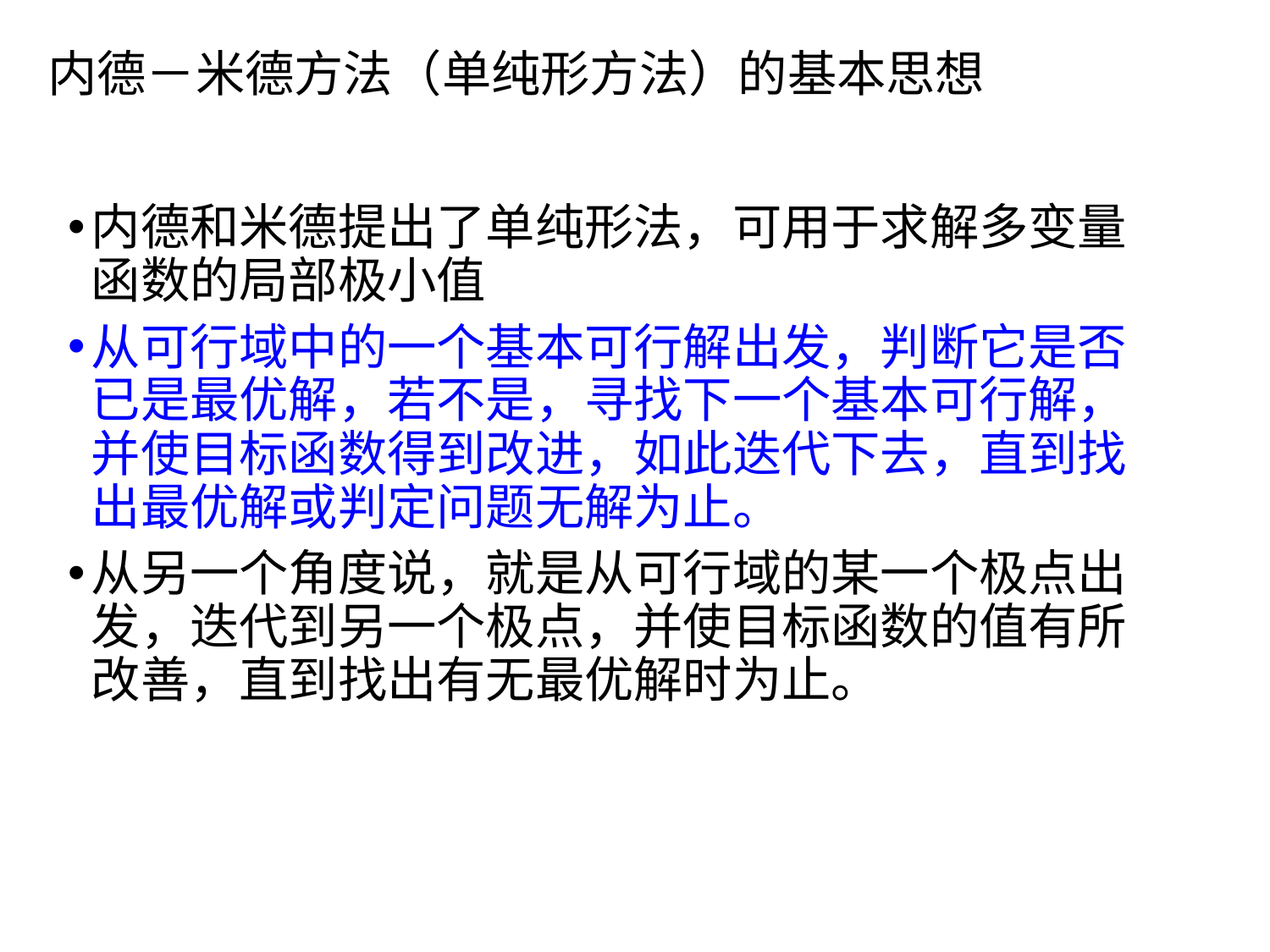

# 内德－米德方法（单纯形方法）的基本思想
内德和米德提出了单纯形法，可用于求解多变量函数的局部极小值
从可行域中的一个基本可行解出发，判断它是否已是最优解，若不是，寻找下一个基本可行解，并使目标函数得到改进，如此迭代下去，直到找出最优解或判定问题无解为止。
从另一个角度说，就是从可行域的某一个极点出发，迭代到另一个极点，并使目标函数的值有所改善，直到找出有无最优解时为止。